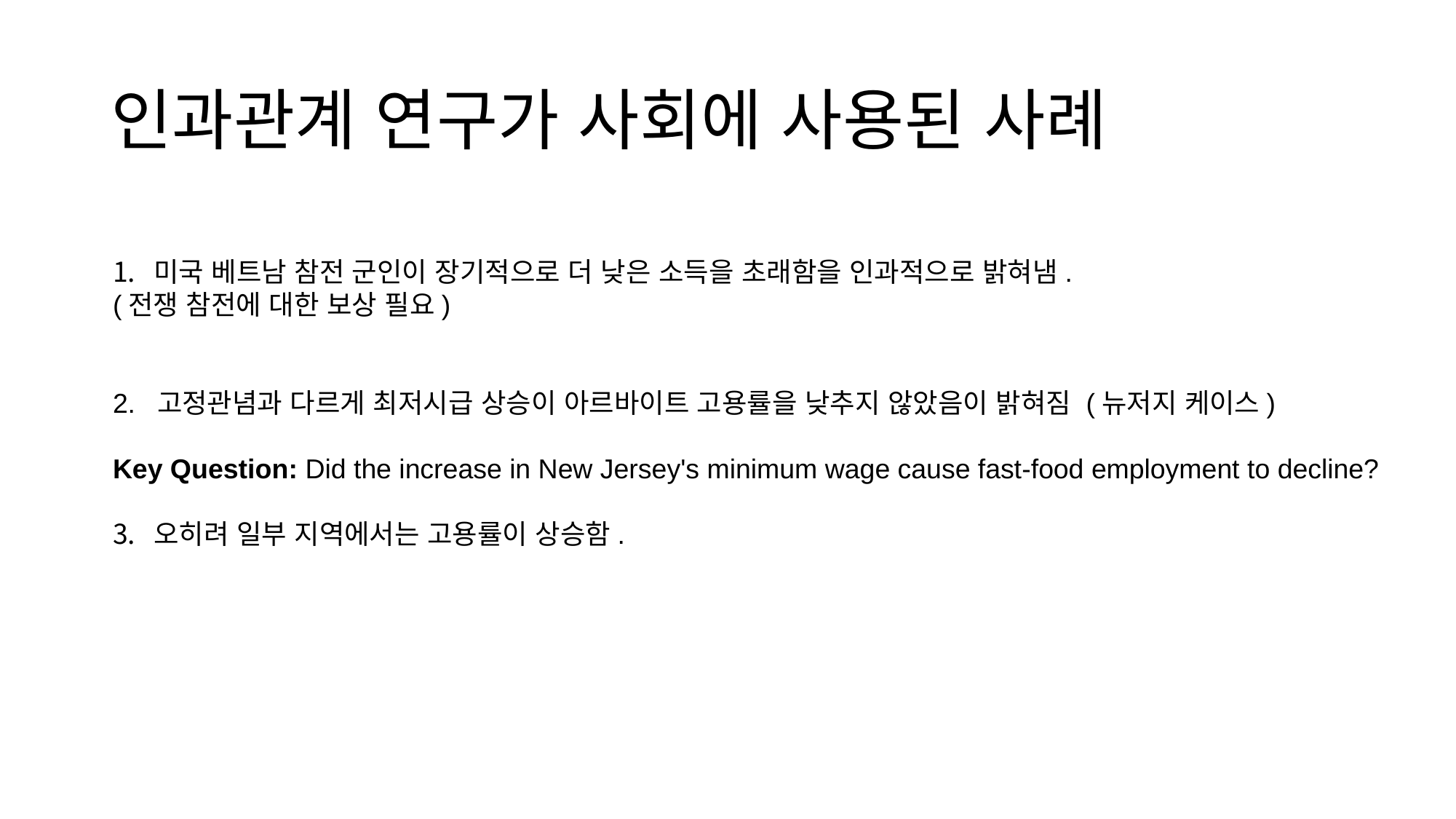

# 인과관계 연구가 사회에 사용된 사례
미국 베트남 참전 군인이 장기적으로 더 낮은 소득을 초래함을 인과적으로 밝혀냄.
(전쟁 참전에 대한 보상 필요)

2.  고정관념과 다르게 최저시급 상승이 아르바이트 고용률을 낮추지 않았음이 밝혀짐 (뉴저지 케이스)

Key Question: Did the increase in New Jersey's minimum wage cause fast-food employment to decline?

오히려 일부 지역에서는 고용률이 상승함.